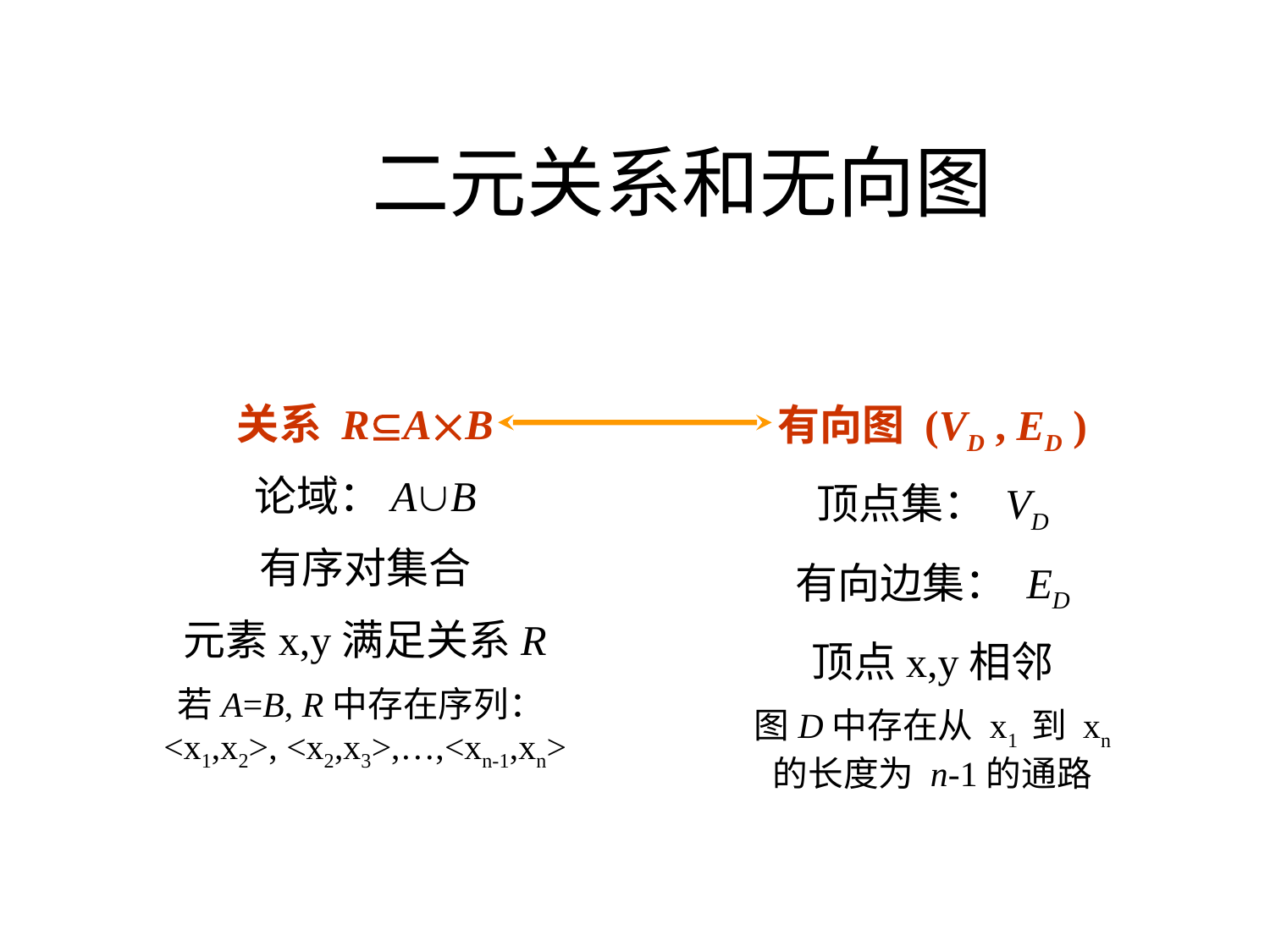

# 二元关系和无向图
关系 R⊆A×B
论域：A∪B
有序对集合
元素x,y满足关系R
若A=B, R中存在序列：<x1,x2>, <x2,x3>,…,<xn-1,xn>
有向图 (VD , ED )
顶点集： VD
有向边集： ED
顶点x,y相邻
图D中存在从 x1 到 xn 的长度为 n-1的通路